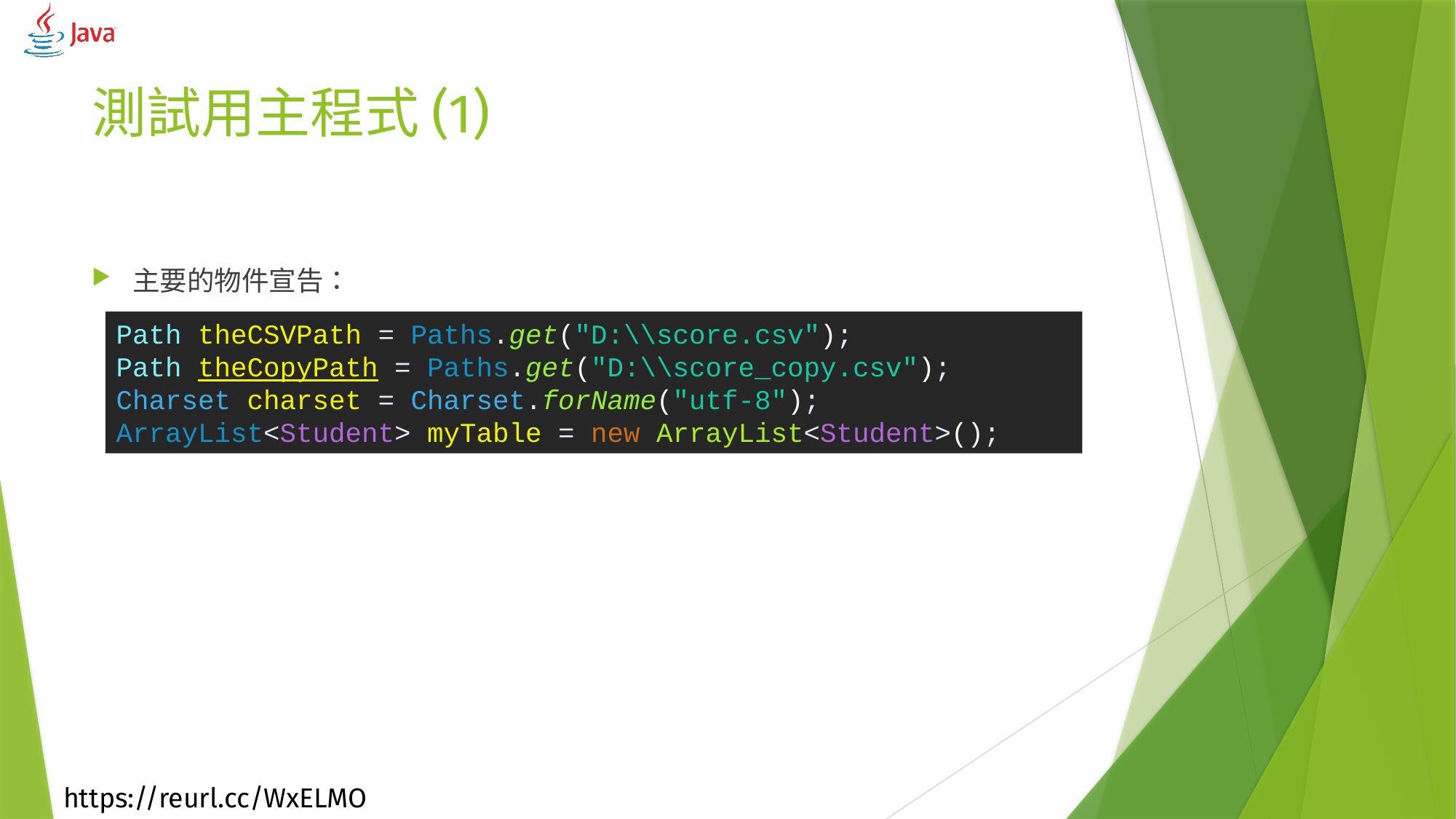

# 測試用主程式(1)
主要的物件宣告：
Path theCSVPath = Paths.get("D:\\score.csv");
Path theCopyPath = Paths.get("D:\\score_copy.csv");
Charset charset = Charset.forName("utf-8");
ArrayList<Student> myTable = new ArrayList<Student>();